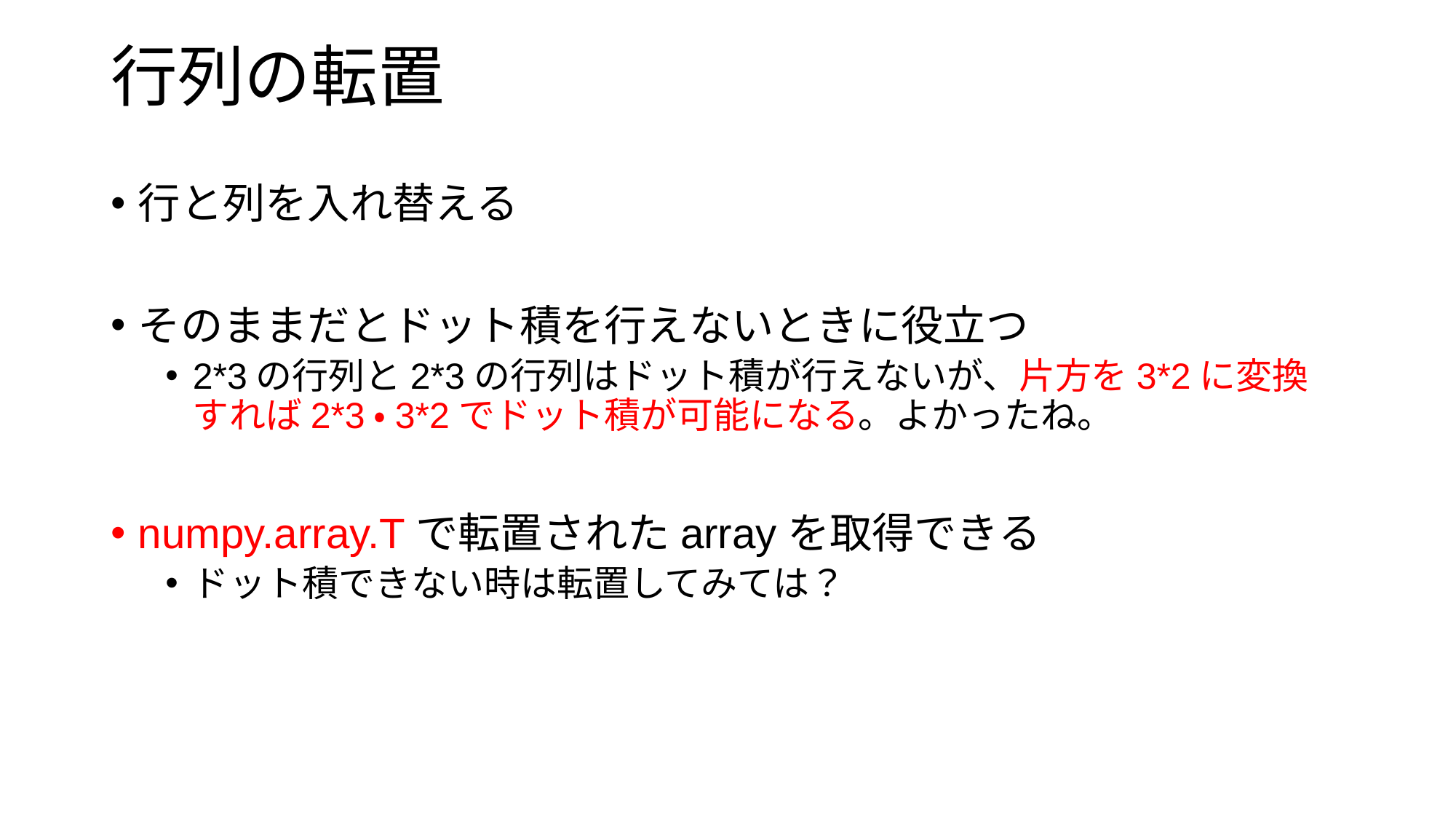

# 行列の転置
行と列を入れ替える

そのままだとドット積を行えないときに役立つ
2*3の行列と2*3の行列はドット積が行えないが、片方を3*2に変換すれば2*3・3*2でドット積が可能になる。よかったね。

numpy.array.Tで転置されたarrayを取得できる
ドット積できない時は転置してみては？